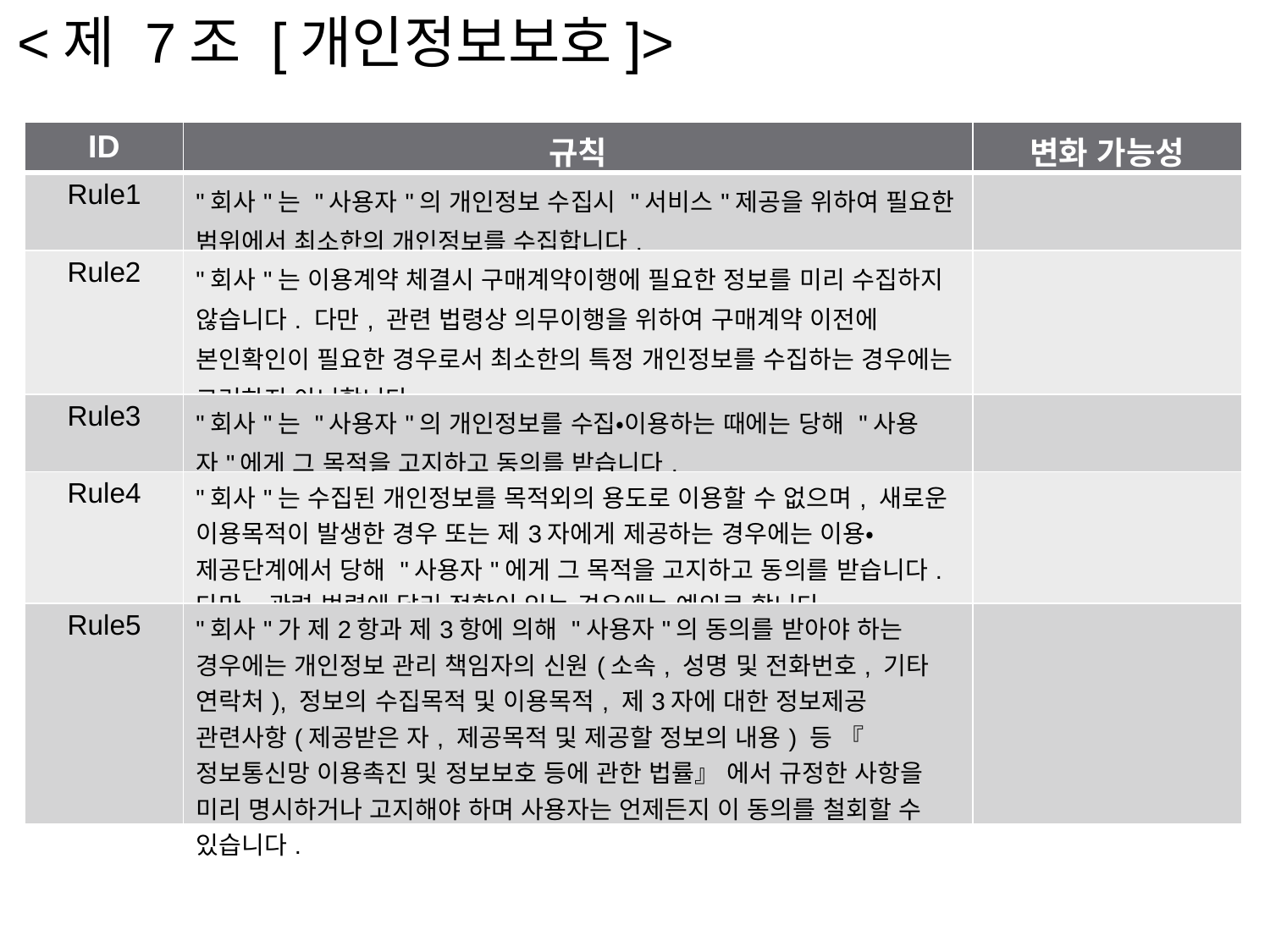

<제 7조 [개인정보보호]>
| ID | 규칙 | 변화 가능성 |
| --- | --- | --- |
| Rule1 | "회사"는 "사용자"의 개인정보 수집시 "서비스"제공을 위하여 필요한 범위에서 최소한의 개인정보를 수집합니다. |  |
| Rule2 | "회사"는 이용계약 체결시 구매계약이행에 필요한 정보를 미리 수집하지 않습니다. 다만, 관련 법령상 의무이행을 위하여 구매계약 이전에 본인확인이 필요한 경우로서 최소한의 특정 개인정보를 수집하는 경우에는 그러하지 아니합니다. |  |
| Rule3 | "회사"는 "사용자"의 개인정보를 수집•이용하는 때에는 당해 "사용자"에게 그 목적을 고지하고 동의를 받습니다. |  |
| Rule4 | "회사"는 수집된 개인정보를 목적외의 용도로 이용할 수 없으며, 새로운 이용목적이 발생한 경우 또는 제3자에게 제공하는 경우에는 이용•제공단계에서 당해 "사용자"에게 그 목적을 고지하고 동의를 받습니다. 다만, 관련 법령에 달리 정함이 있는 경우에는 예외로 합니다. |  |
| Rule5 | "회사"가 제2항과 제3항에 의해 "사용자"의 동의를 받아야 하는 경우에는 개인정보 관리 책임자의 신원(소속, 성명 및 전화번호, 기타 연락처), 정보의 수집목적 및 이용목적, 제3자에 대한 정보제공 관련사항(제공받은 자, 제공목적 및 제공할 정보의 내용) 등 『정보통신망 이용촉진 및 정보보호 등에 관한 법률』 에서 규정한 사항을 미리 명시하거나 고지해야 하며 사용자는 언제든지 이 동의를 철회할 수 있습니다. |  |